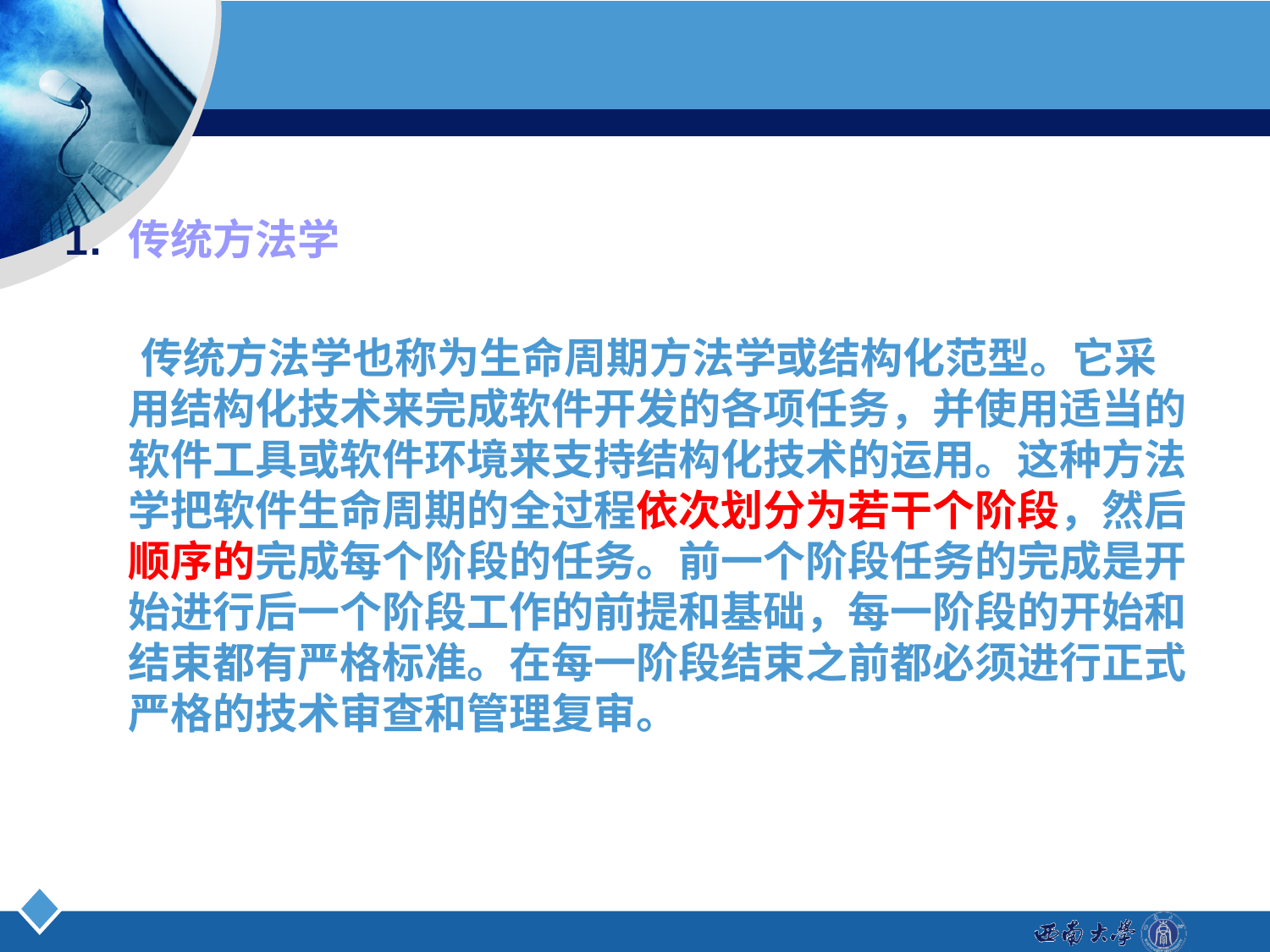

传统方法学

       传统方法学也称为生命周期方法学或结构化范型。它采用结构化技术来完成软件开发的各项任务，并使用适当的软件工具或软件环境来支持结构化技术的运用。这种方法学把软件生命周期的全过程依次划分为若干个阶段，然后顺序的完成每个阶段的任务。前一个阶段任务的完成是开始进行后一个阶段工作的前提和基础，每一阶段的开始和结束都有严格标准。在每一阶段结束之前都必须进行正式严格的技术审查和管理复审。